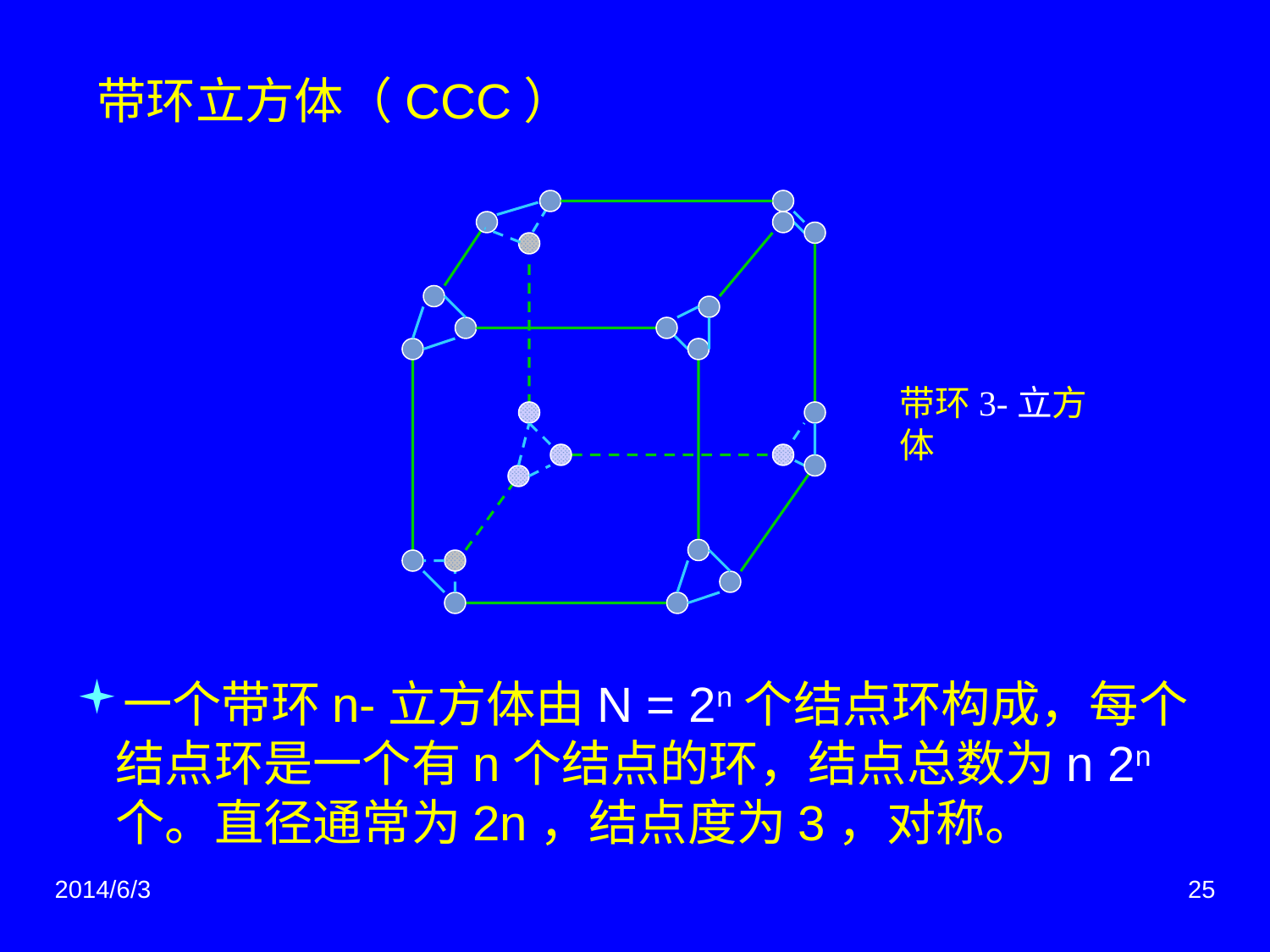

带环立方体（CCC）

带环3-立方体
一个带环n-立方体由N = 2n个结点环构成，每个结点环是一个有n个结点的环，结点总数为n 2n个。直径通常为2n，结点度为3，对称。
2014/6/3
25